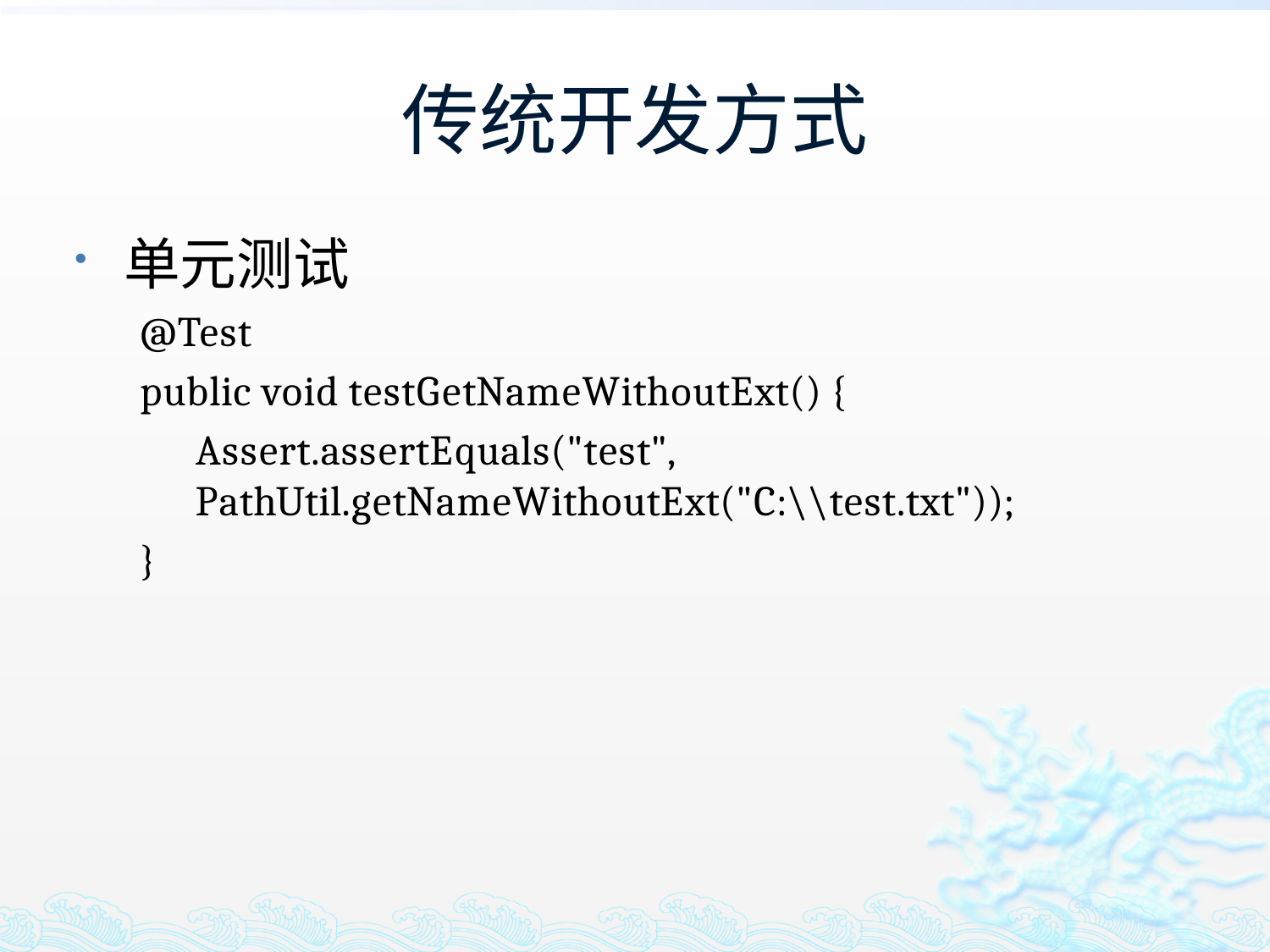

# 传统开发方式
单元测试
@Test
public void testGetNameWithoutExt() {
Assert.assertEquals("test", PathUtil.getNameWithoutExt("C:\\test.txt"));
}